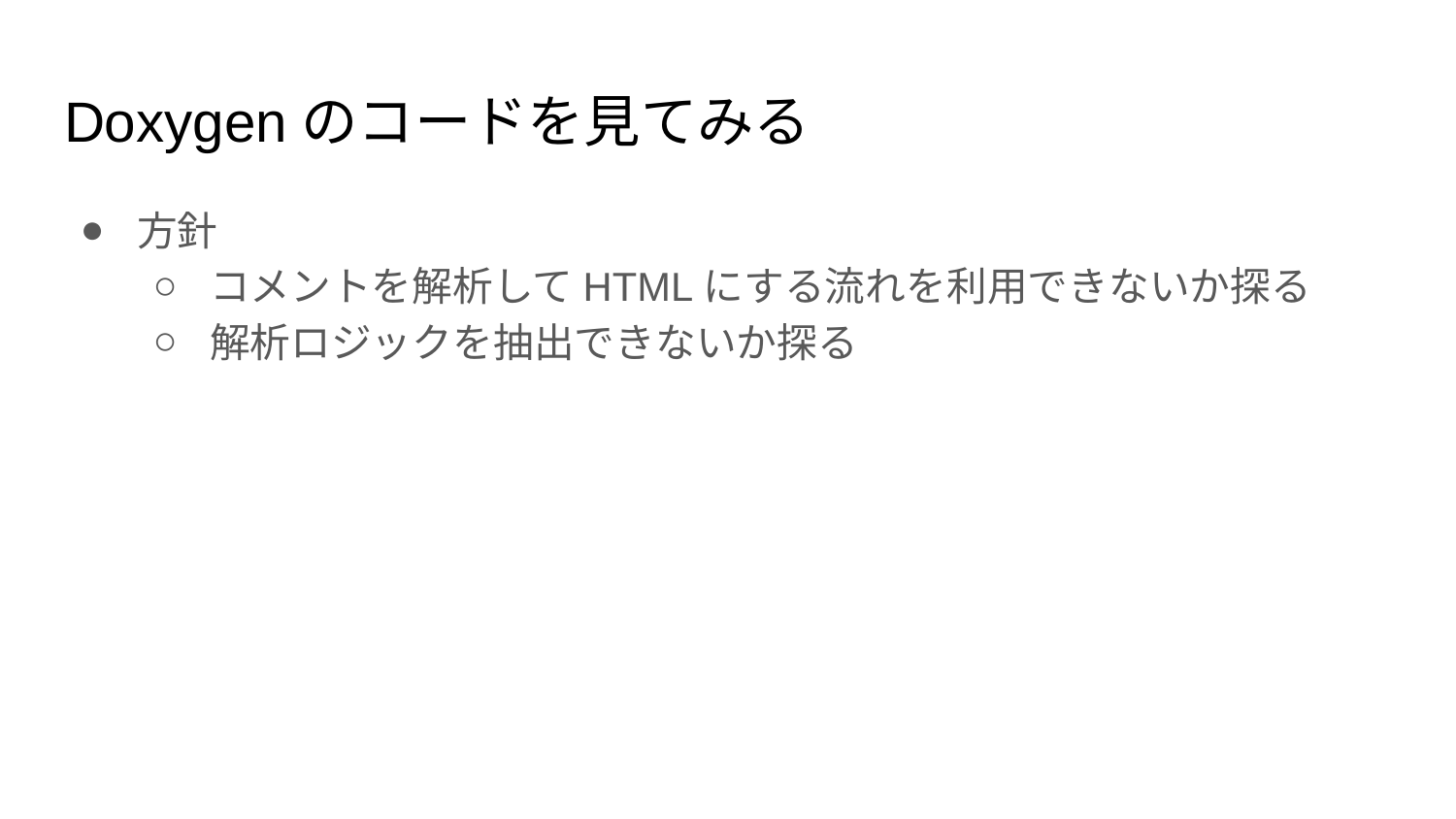

# Doxygenのコードを見てみる
方針
コメントを解析してHTMLにする流れを利用できないか探る
解析ロジックを抽出できないか探る